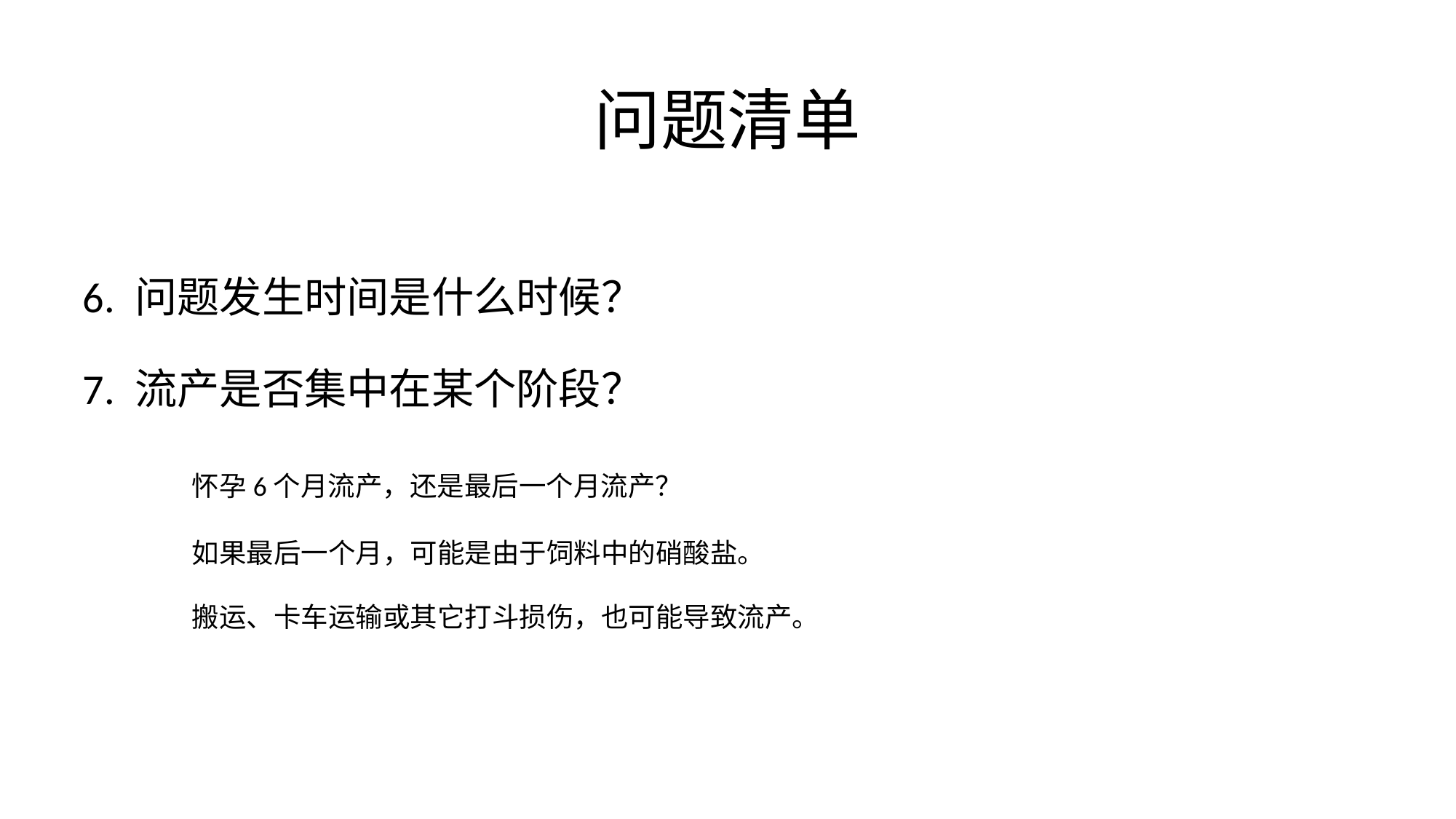

# 问题清单
6. 问题发生时间是什么时候？
7. 流产是否集中在某个阶段？
	怀孕6个月流产，还是最后一个月流产？
	如果最后一个月，可能是由于饲料中的硝酸盐。
	搬运、卡车运输或其它打斗损伤，也可能导致流产。